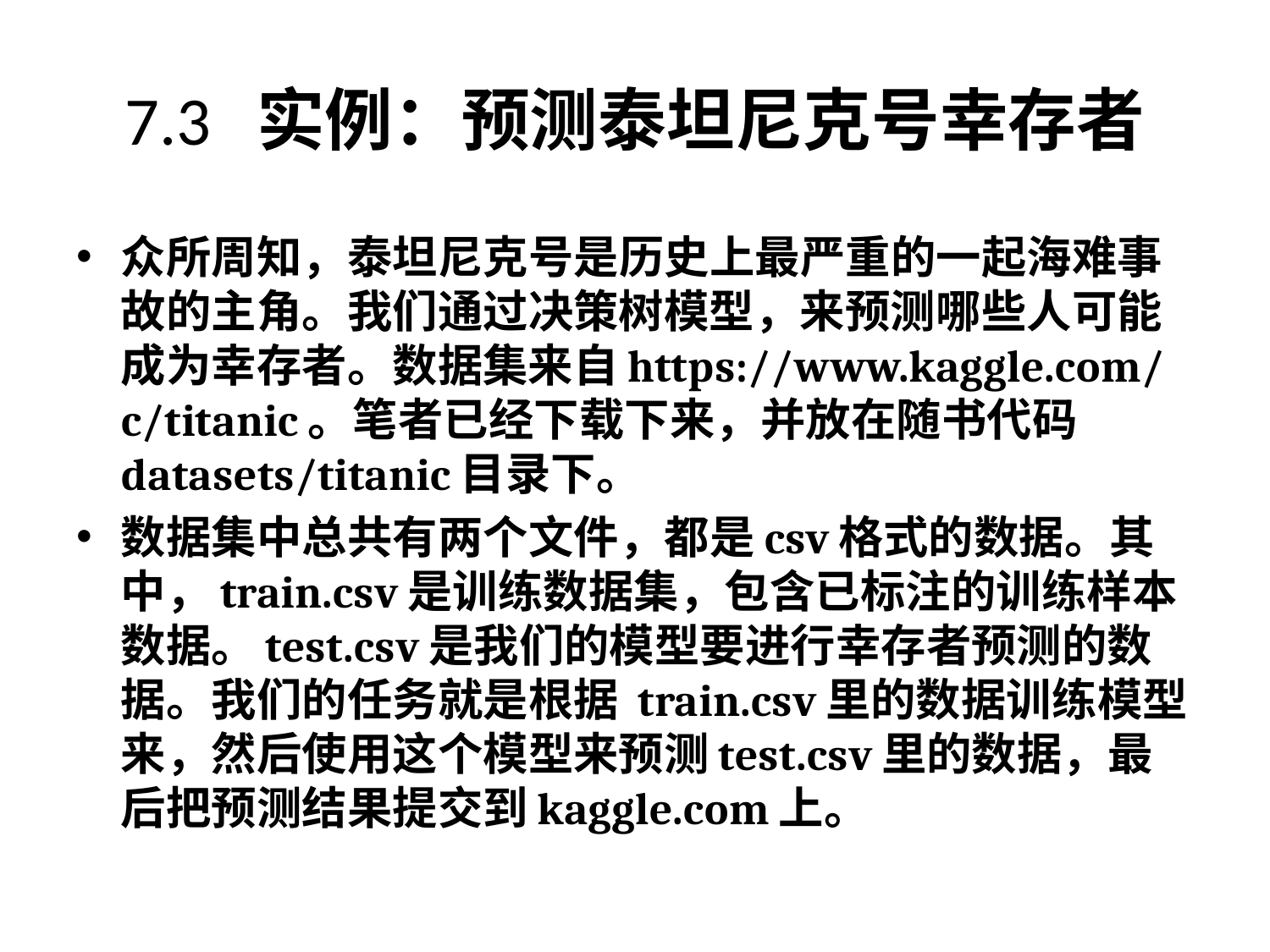

# 7.3  实例：预测泰坦尼克号幸存者
众所周知，泰坦尼克号是历史上最严重的一起海难事故的主角。我们通过决策树模型，来预测哪些人可能成为幸存者。数据集来自https://www.kaggle.com/c/titanic。笔者已经下载下来，并放在随书代码datasets/titanic目录下。
数据集中总共有两个文件，都是csv格式的数据。其中，train.csv是训练数据集，包含已标注的训练样本数据。test.csv是我们的模型要进行幸存者预测的数据。我们的任务就是根据 train.csv里的数据训练模型来，然后使用这个模型来预测test.csv里的数据，最后把预测结果提交到kaggle.com上。